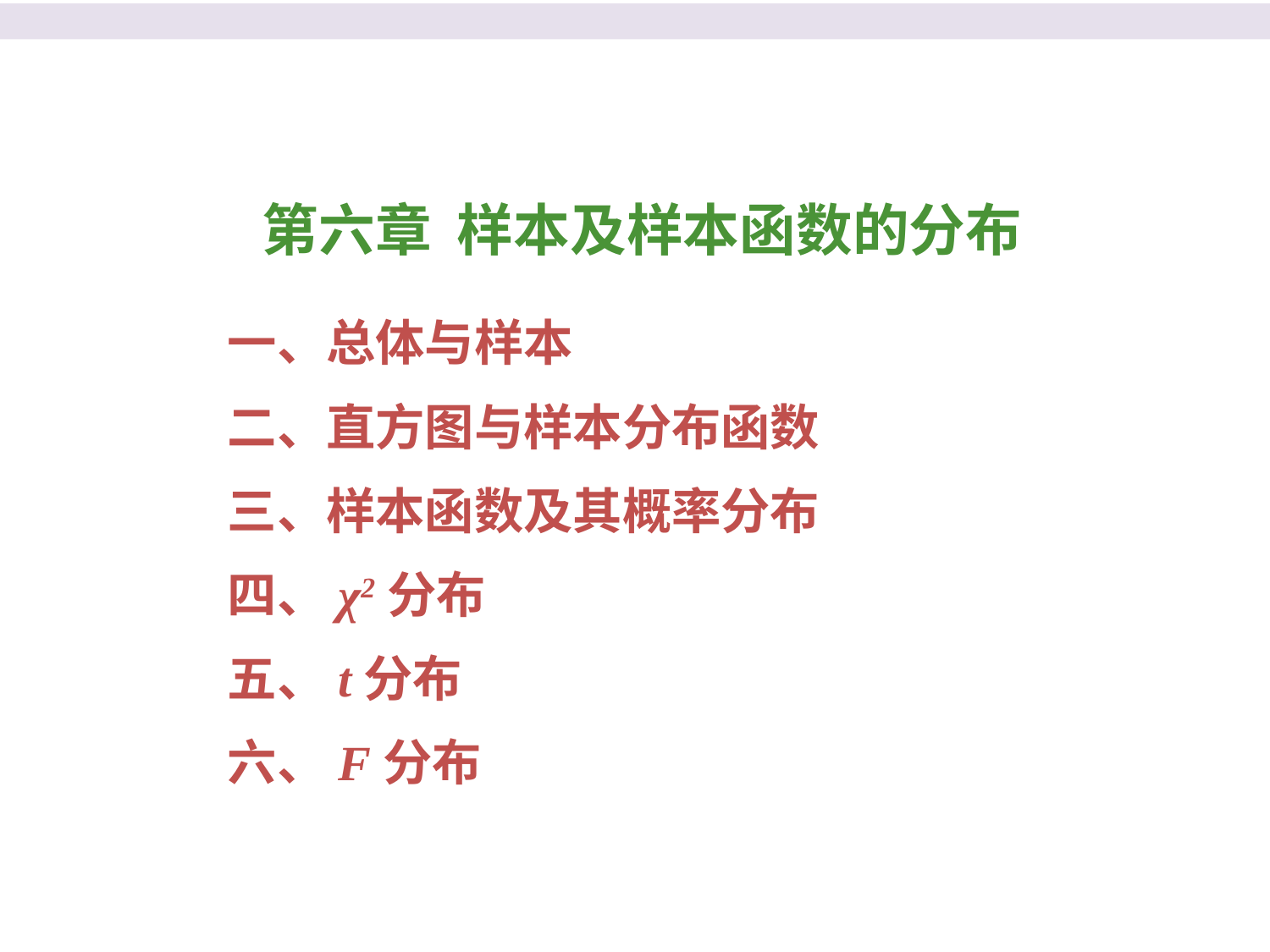

第六章  样本及样本函数的分布
一、总体与样本
二、直方图与样本分布函数
三、样本函数及其概率分布
四、χ2分布
五、t分布
六、F分布